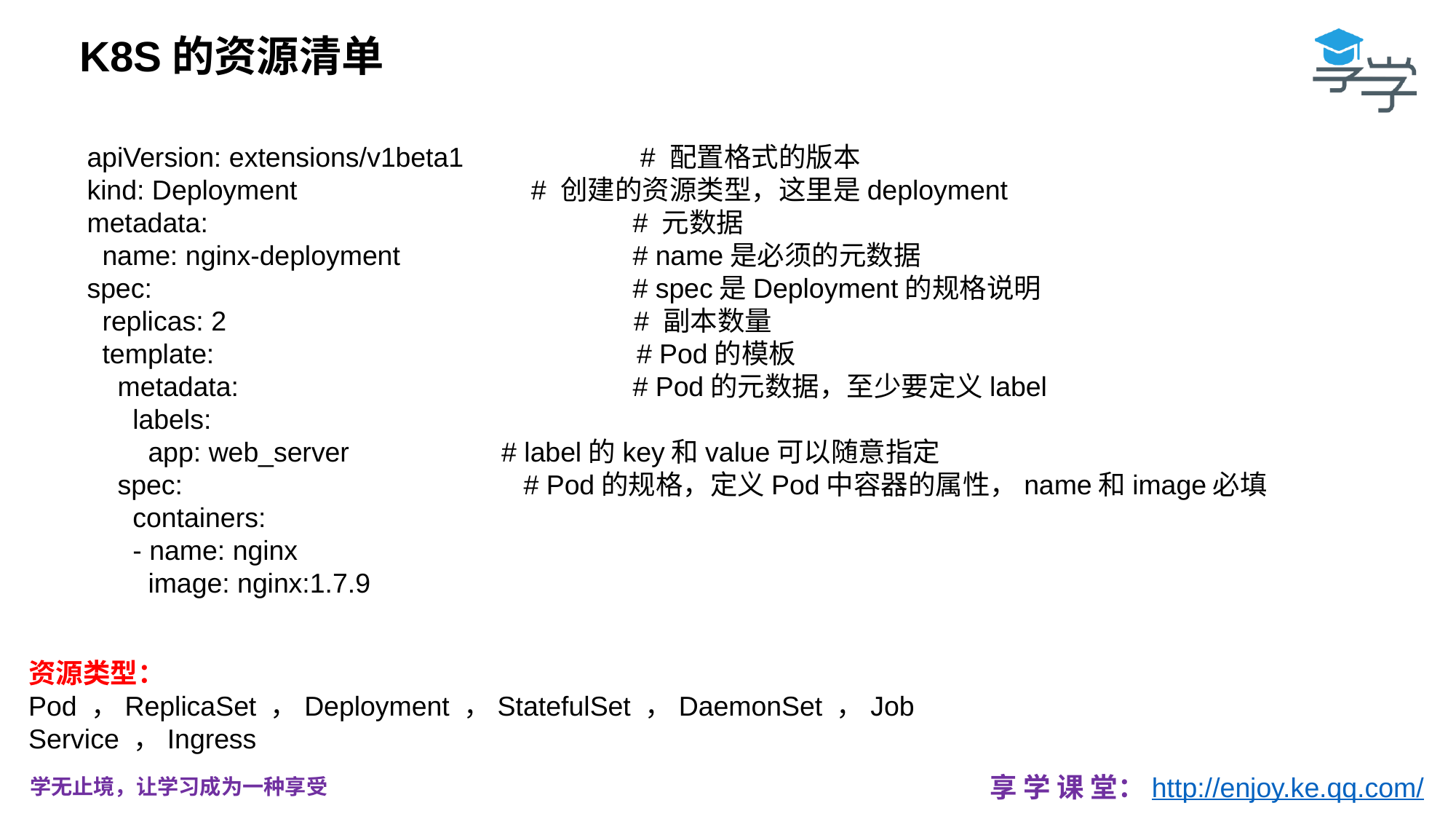

K8S的资源清单
apiVersion: extensions/v1beta1            	 # 配置格式的版本
kind: Deployment                          	 # 创建的资源类型，这里是deployment
metadata:                                  		# 元数据
  name: nginx-deployment                  	# name是必须的元数据
spec:                                      		# spec是Deployment的规格说明
  replicas: 2　　　　　　　　　　　　　　  # 副本数量
  template:　　　　　　　　　　　　　　　# Pod的模板
    metadata:                              		# Pod的元数据，至少要定义label
      labels:
        app: web_server                    # label的key和value可以随意指定
    spec:　　　　　　　		# Pod的规格，定义Pod中容器的属性，name和image必填
      containers:
      - name: nginx
        image: nginx:1.7.9
资源类型：
Pod ，ReplicaSet ，Deployment ，StatefulSet ，DaemonSet ，Job
Service ，Ingress